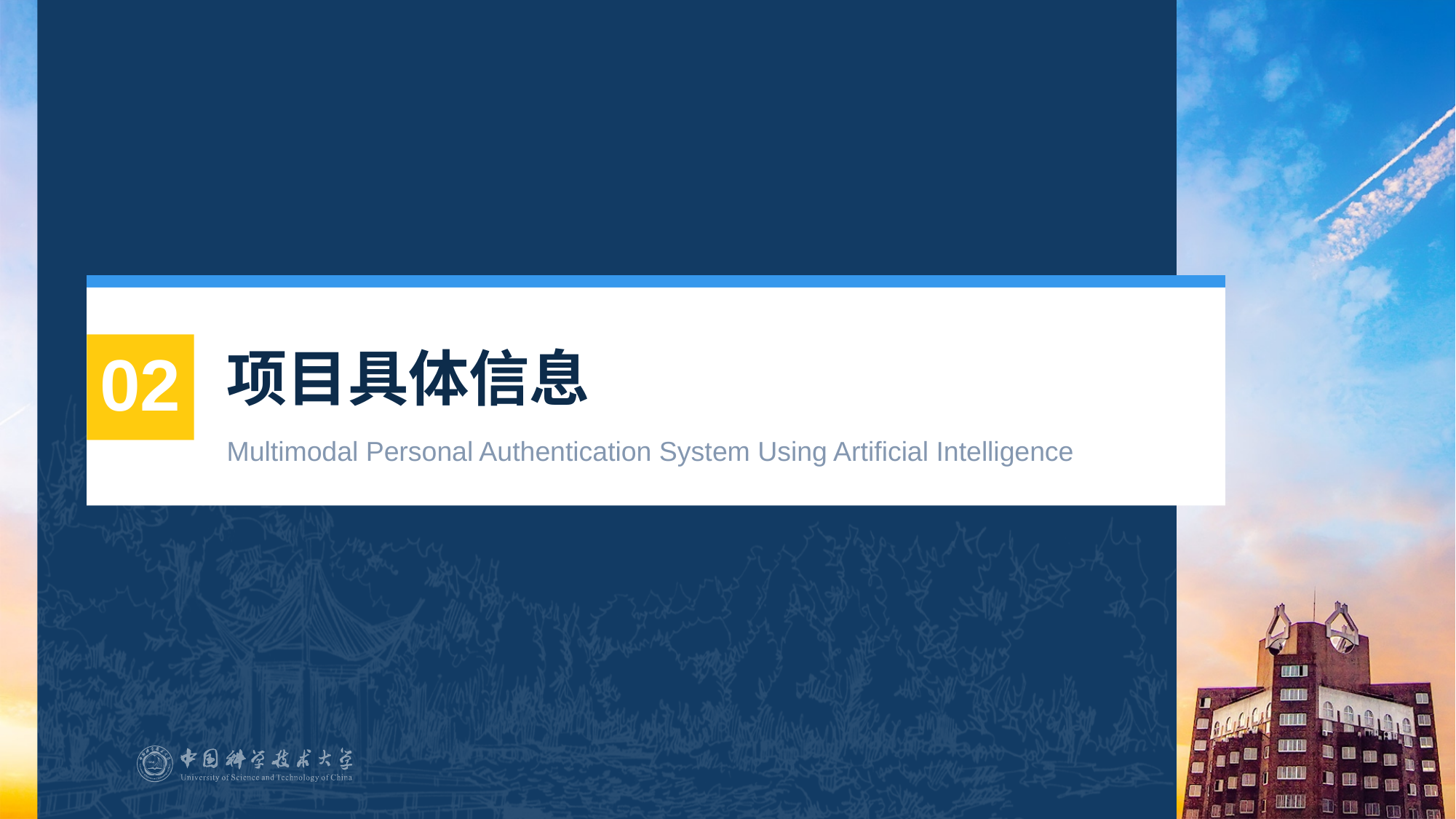

# 项目具体信息
02
Multimodal Personal Authentication System Using Artificial Intelligence